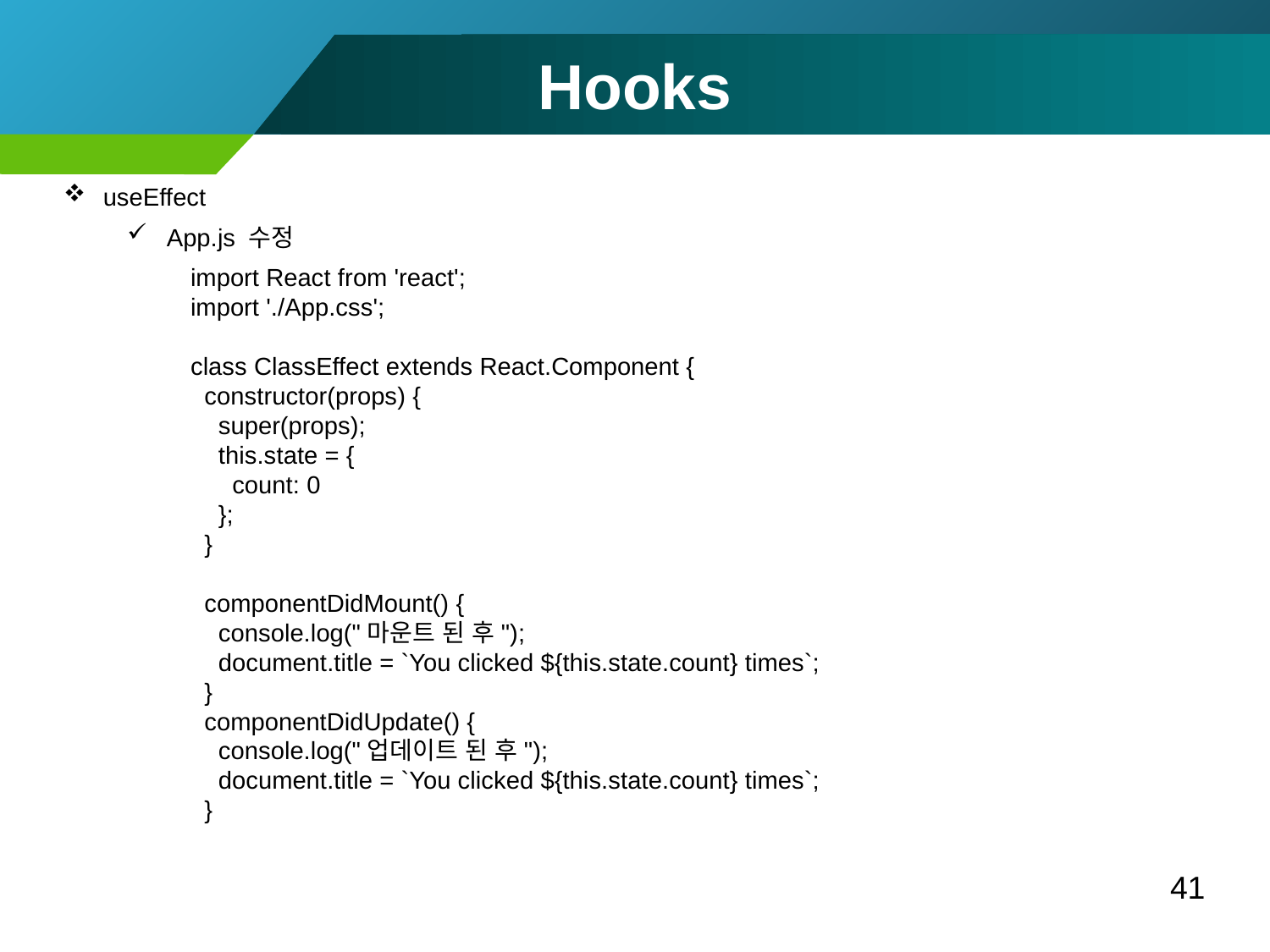

Hooks
useEffect
App.js 수정
import React from 'react';
import './App.css';

class ClassEffect extends React.Component {
  constructor(props) {
    super(props);
    this.state = {
      count: 0
    };
  }

  componentDidMount() {
    console.log("마운트 된 후");
    document.title = `You clicked ${this.state.count} times`;
  }
  componentDidUpdate() {
    console.log("업데이트 된 후");
    document.title = `You clicked ${this.state.count} times`;
  }

41